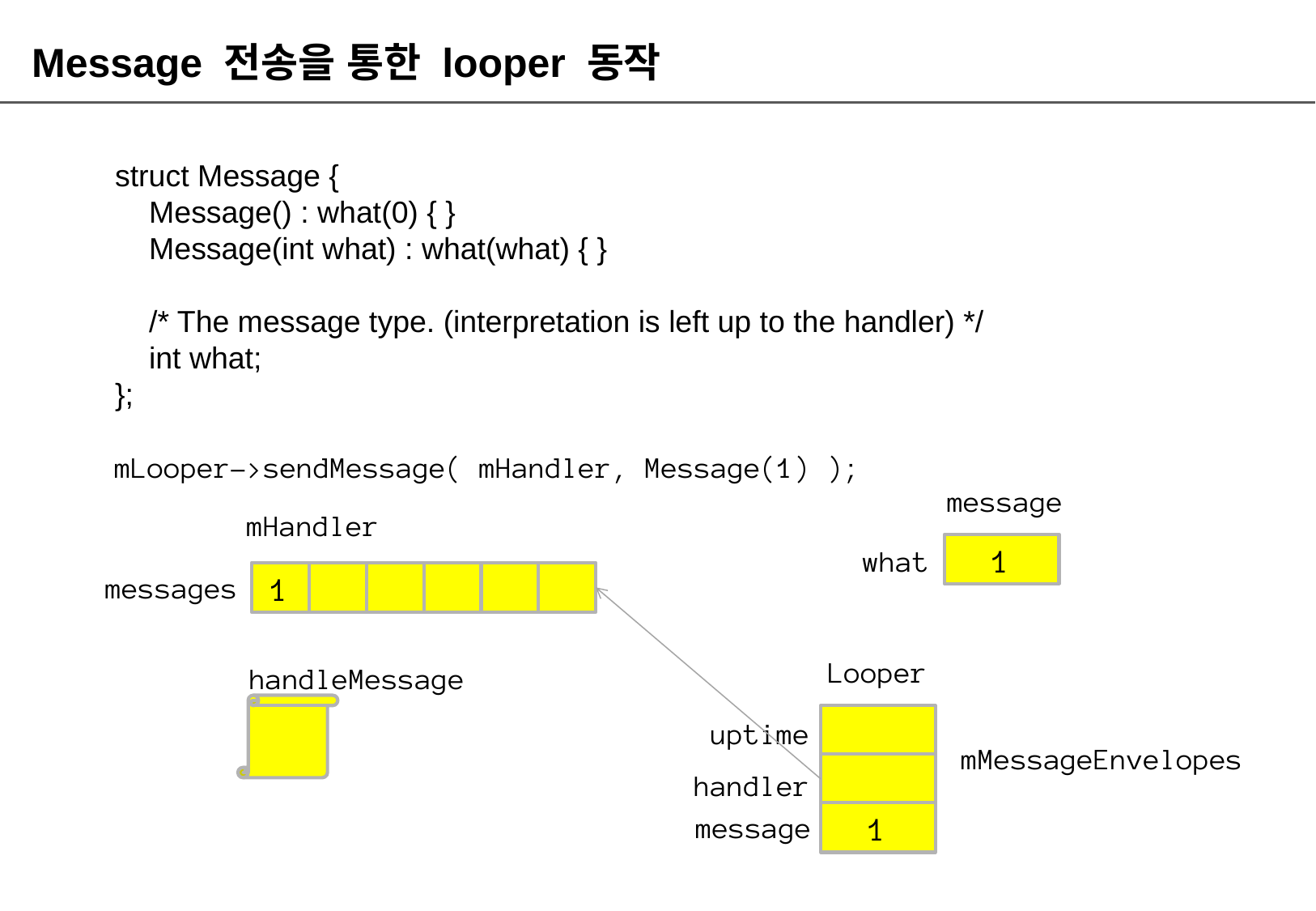

# Message 전송을 통한 looper 동작
struct Message {
    Message() : what(0) { }
    Message(int what) : what(what) { }

    /* The message type. (interpretation is left up to the handler) */
    int what;
};

mLooper->sendMessage( mHandler, Message(1) );

message
mHandler
1
what
messages
1

Looper
handleMessage

uptime
mMessageEnvelopes

handler
message
1